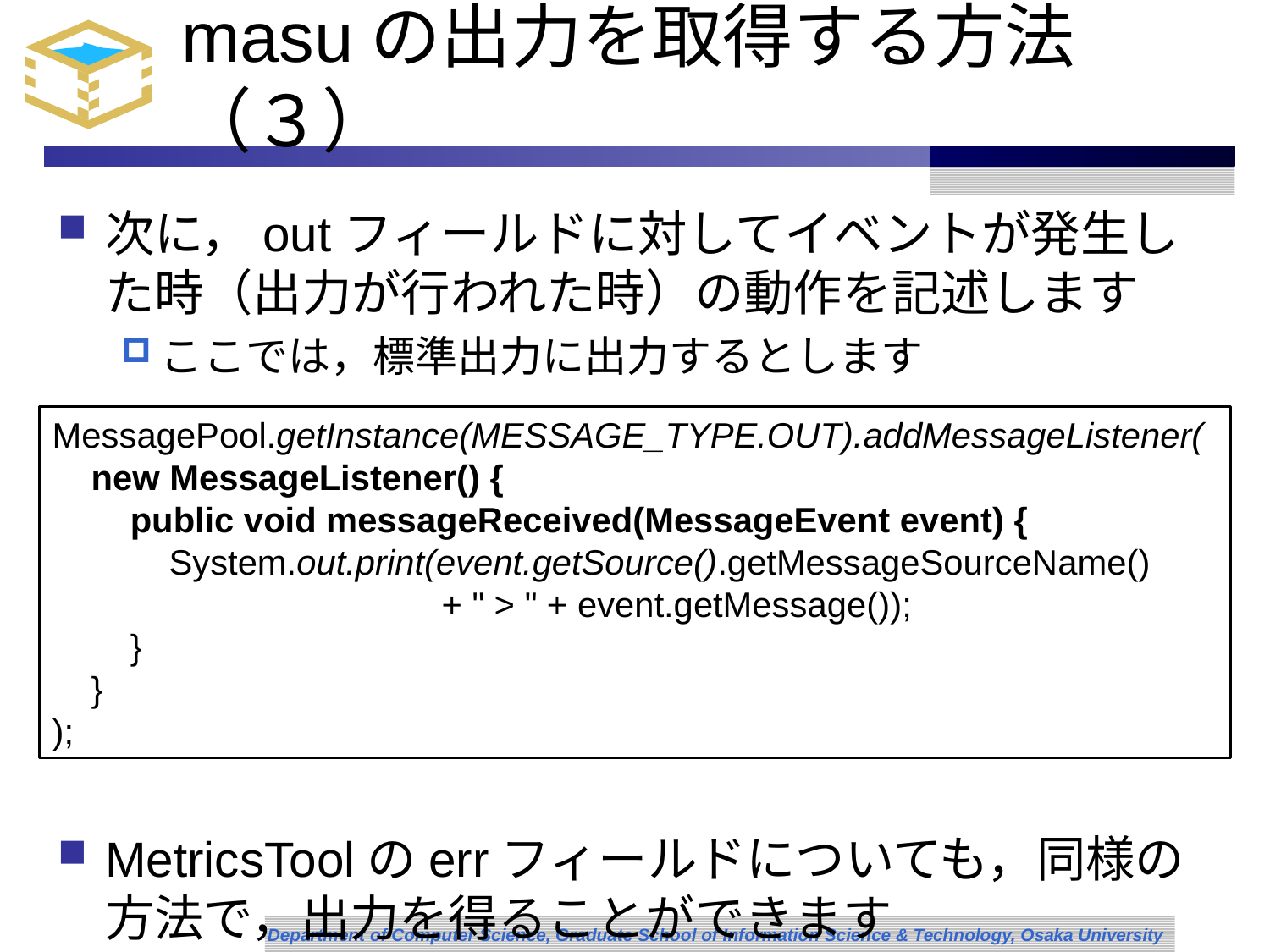

# masuの出力を取得する方法（３）
次に，outフィールドに対してイベントが発生した時（出力が行われた時）の動作を記述します
ここでは，標準出力に出力するとします

MetricsToolのerrフィールドについても，同様の方法で，出力を得ることができます
MessagePool.getInstance(MESSAGE_TYPE.OUT).addMessageListener(
    new MessageListener() {
        public void messageReceived(MessageEvent event) {
            System.out.print(event.getSource().getMessageSourceName()
                                        + " > " + event.getMessage());
        }
    }
);